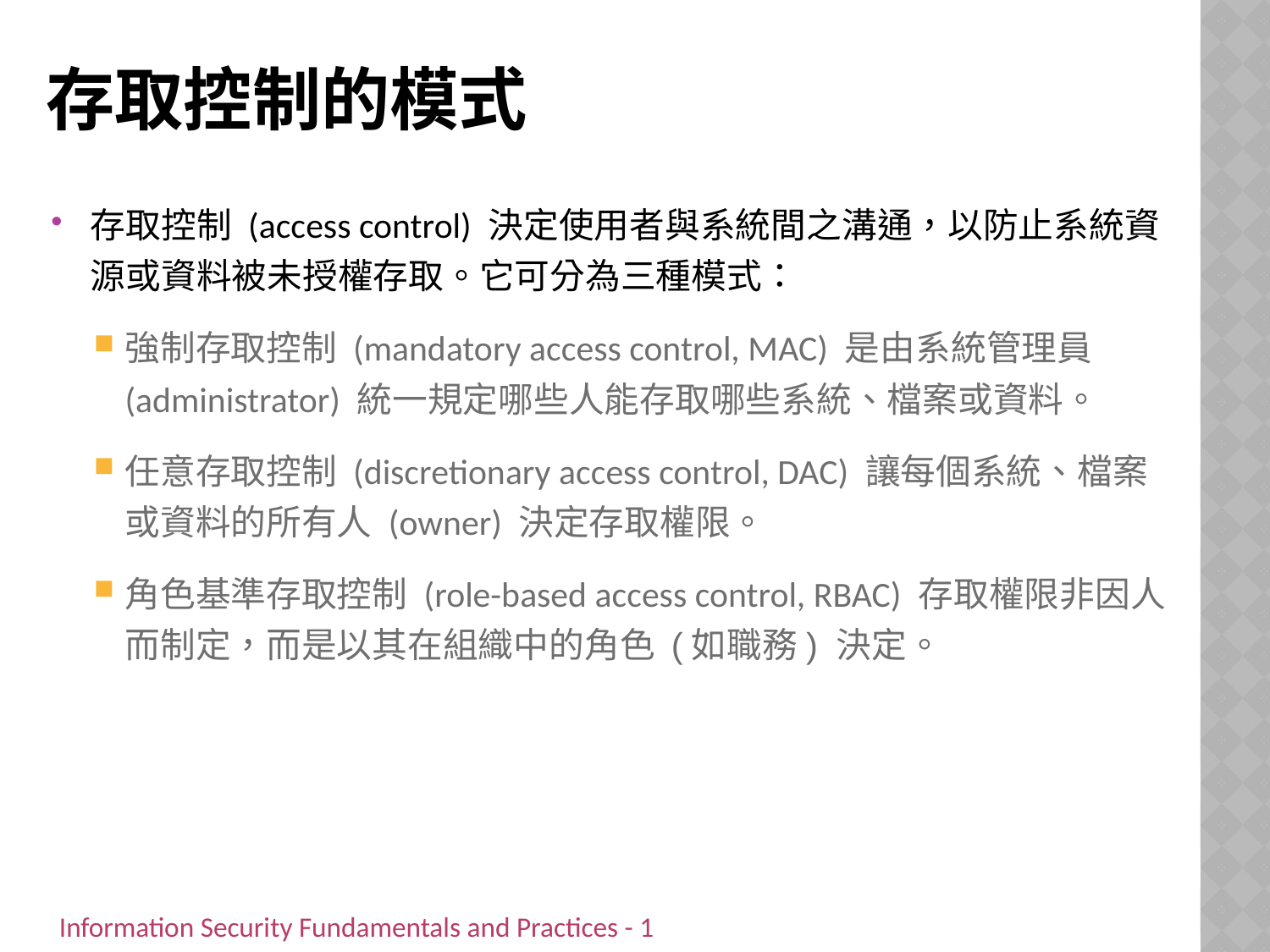

# 存取控制的模式
存取控制 (access control) 決定使用者與系統間之溝通，以防止系統資源或資料被未授權存取。它可分為三種模式：
強制存取控制 (mandatory access control, MAC) 是由系統管理員 (administrator) 統一規定哪些人能存取哪些系統、檔案或資料。
任意存取控制 (discretionary access control, DAC) 讓每個系統、檔案或資料的所有人 (owner) 決定存取權限。
角色基準存取控制 (role-based access control, RBAC) 存取權限非因人而制定，而是以其在組織中的角色 (如職務) 決定。